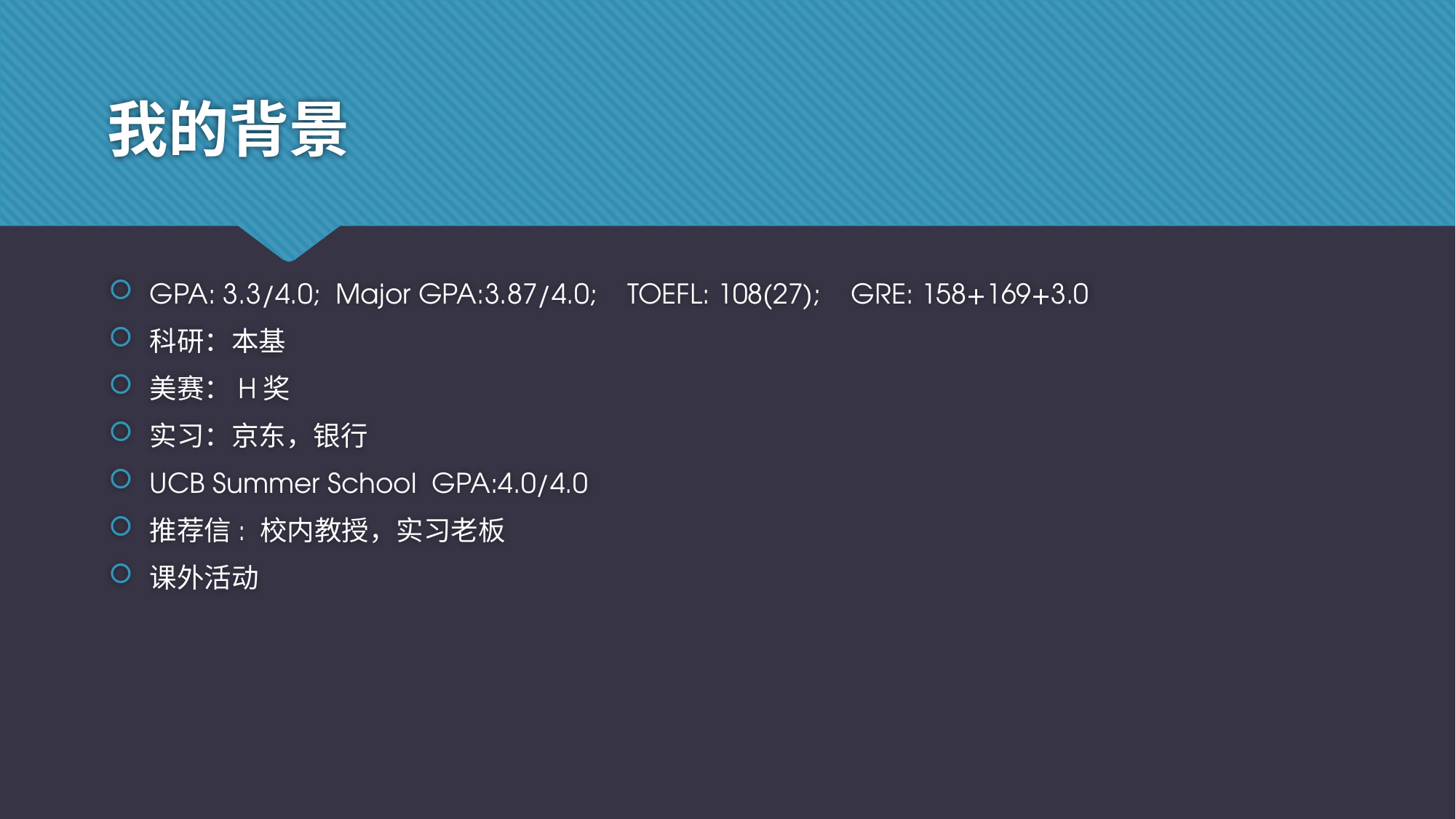

# 我的背景
GPA: 3.3/4.0;  Major GPA:3.87/4.0;    TOEFL: 108(27);    GRE: 158+169+3.0
科研：本基
美赛：H奖
实习：京东，银行
UCB Summer School  GPA:4.0/4.0
推荐信: 校内教授，实习老板
课外活动